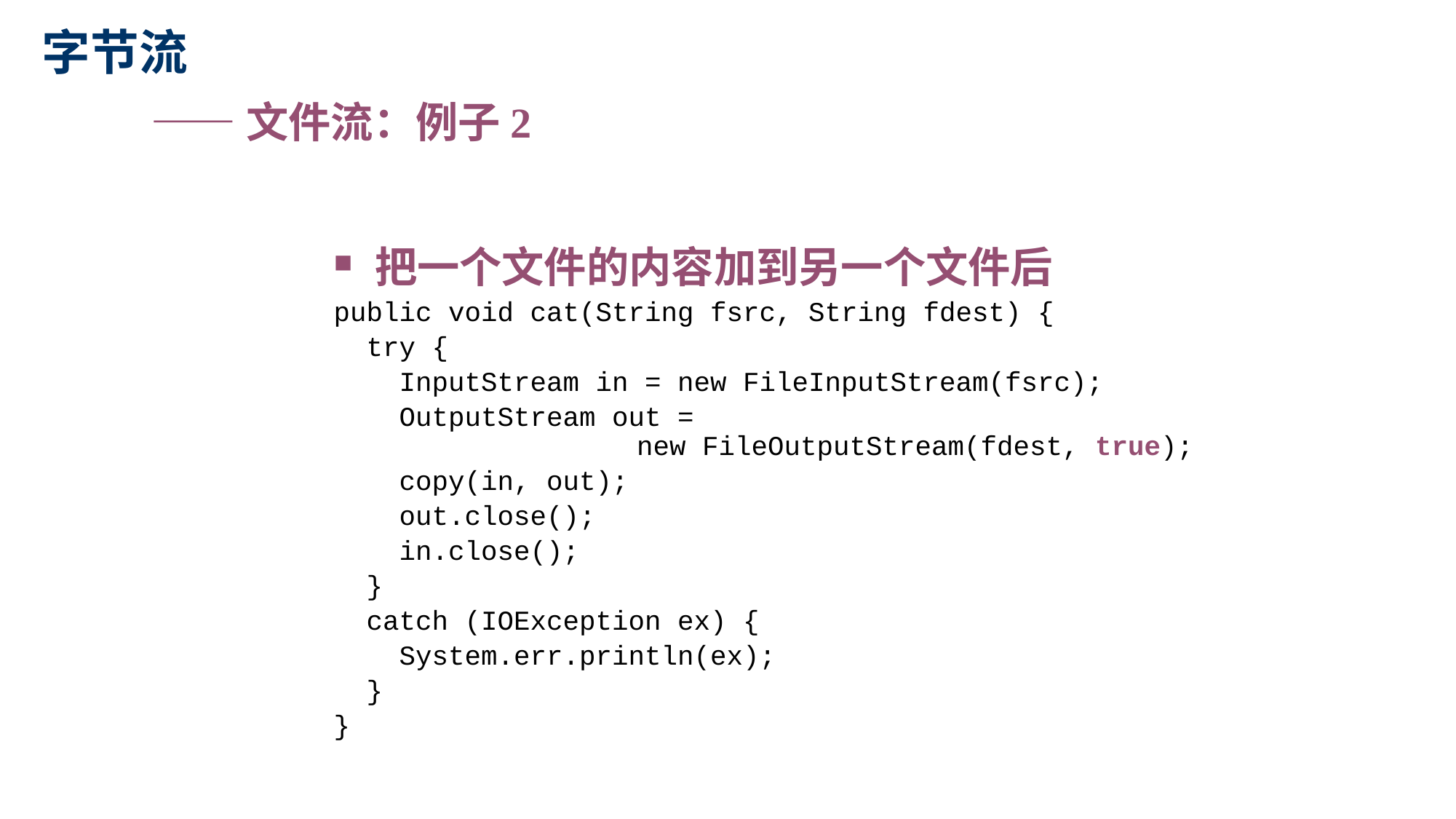

字节流
	——文件流：例子2
把一个文件的内容加到另一个文件后
public void cat(String fsrc, String fdest) {
  try {
    InputStream in = new FileInputStream(fsrc);
    OutputStream out =
                new FileOutputStream(fdest, true);
    copy(in, out);
    out.close();
    in.close();
  }
  catch (IOException ex) {
    System.err.println(ex);
  }
}